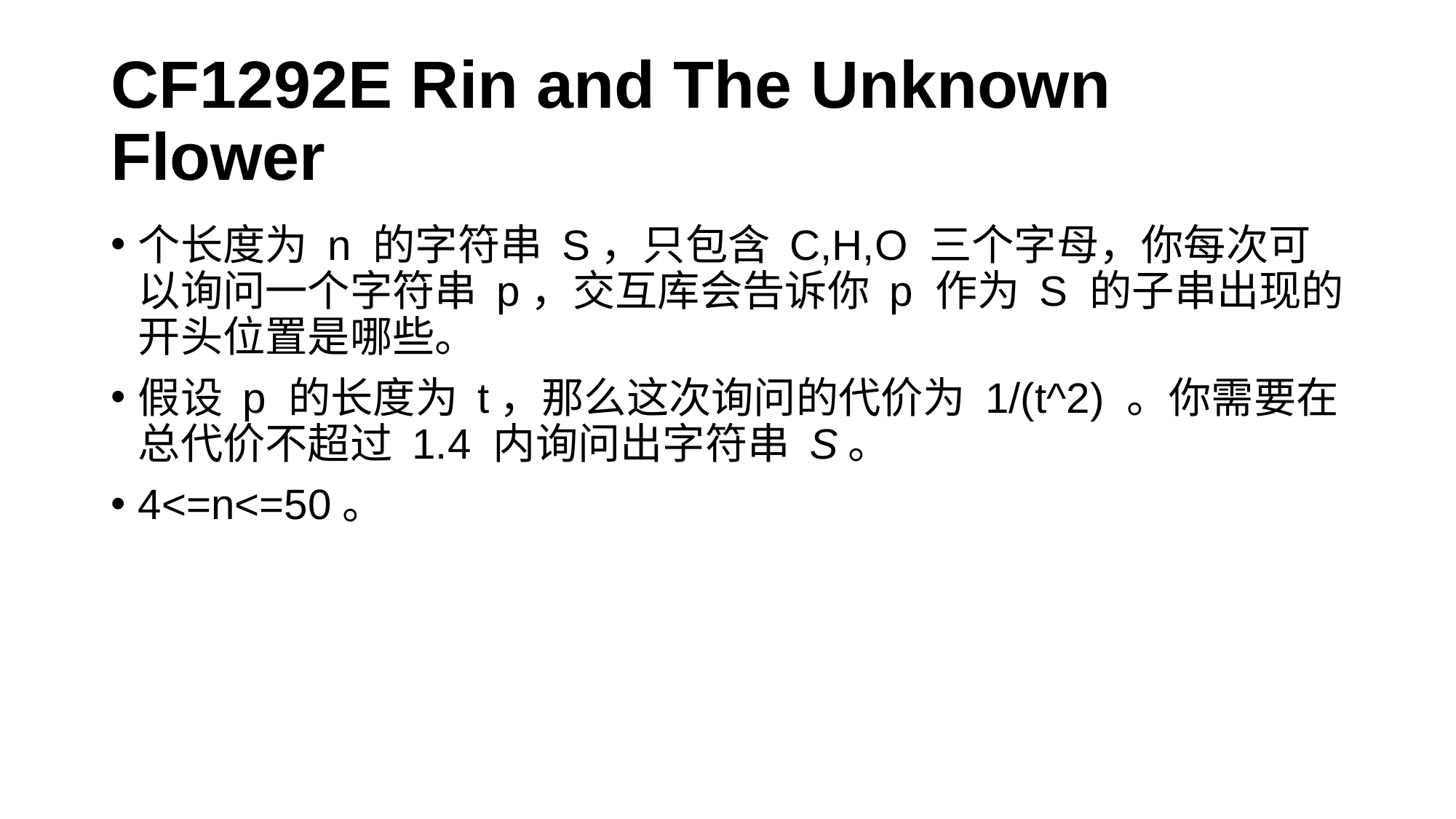

# CF1292E Rin and The Unknown Flower
个长度为 n 的字符串 S，只包含 C,H,O 三个字母，你每次可以询问一个字符串 p，交互库会告诉你 p 作为 S 的子串出现的开头位置是哪些。
假设 p 的长度为 t，那么这次询问的代价为 1/(t^2) 。你需要在总代价不超过 1.4 内询问出字符串 S。
4<=n<=50。